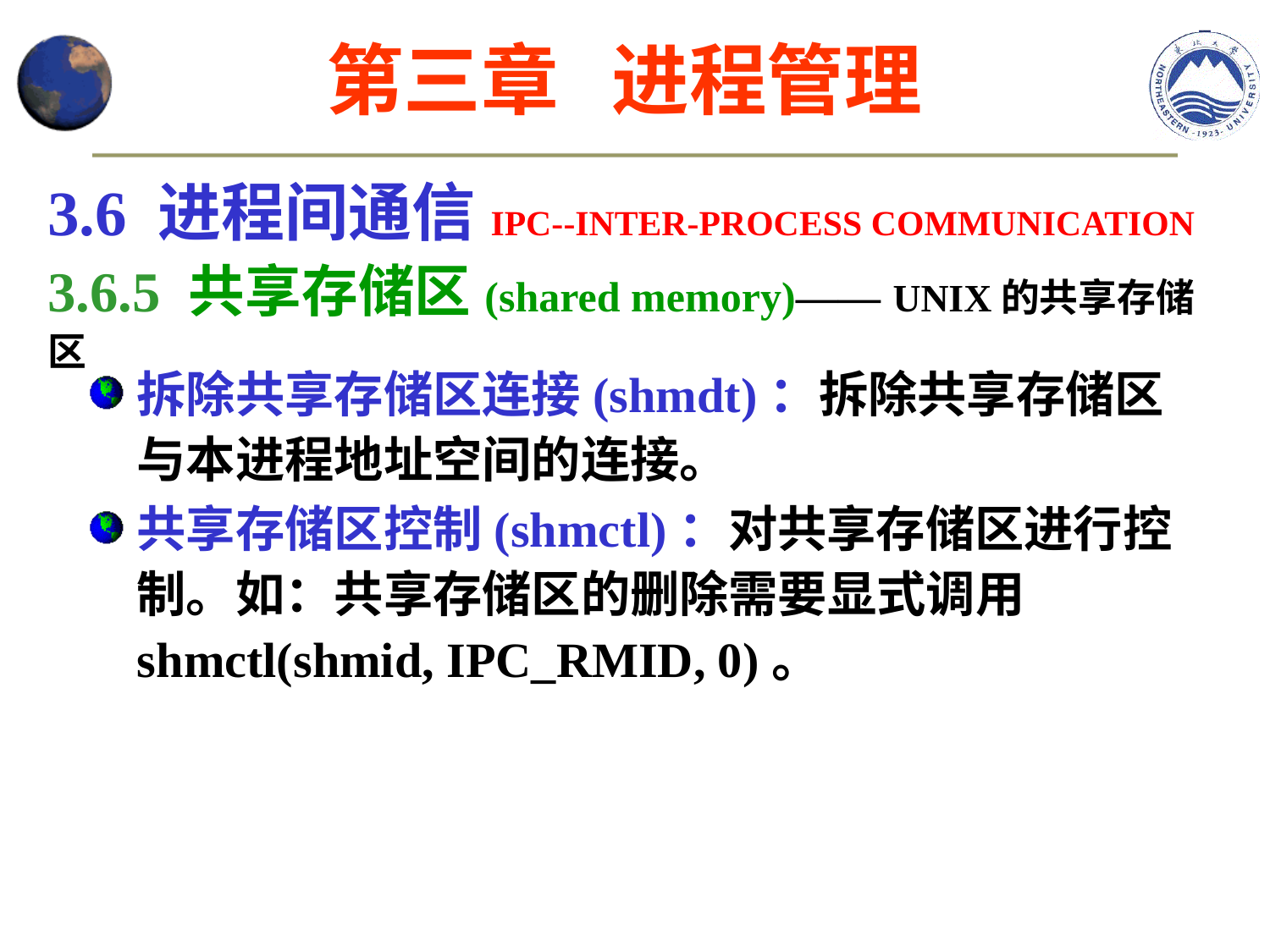

第三章   进程管理
3.6 进程间通信IPC--INTER-PROCESS COMMUNICATION
3.6.5 共享存储区(shared memory)—— UNIX的共享存储区
拆除共享存储区连接(shmdt)：拆除共享存储区与本进程地址空间的连接。
共享存储区控制(shmctl)：对共享存储区进行控制。如：共享存储区的删除需要显式调用shmctl(shmid, IPC_RMID, 0)。